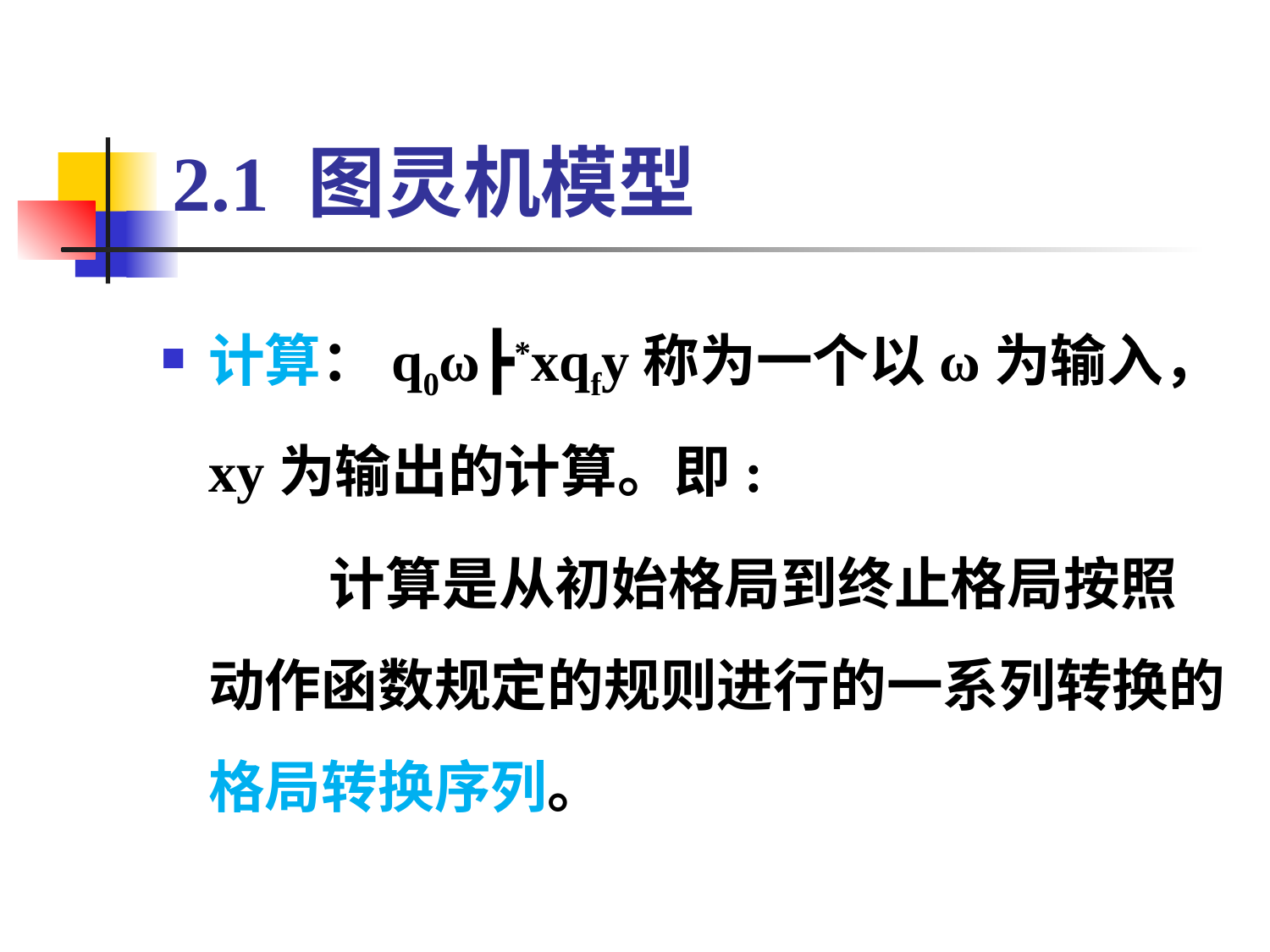

# 2.1 图灵机模型
计算：q0ω┣*xqfy称为一个以ω为输入，xy为输出的计算。即:
            计算是从初始格局到终止格局按照动作函数规定的规则进行的一系列转换的格局转换序列。